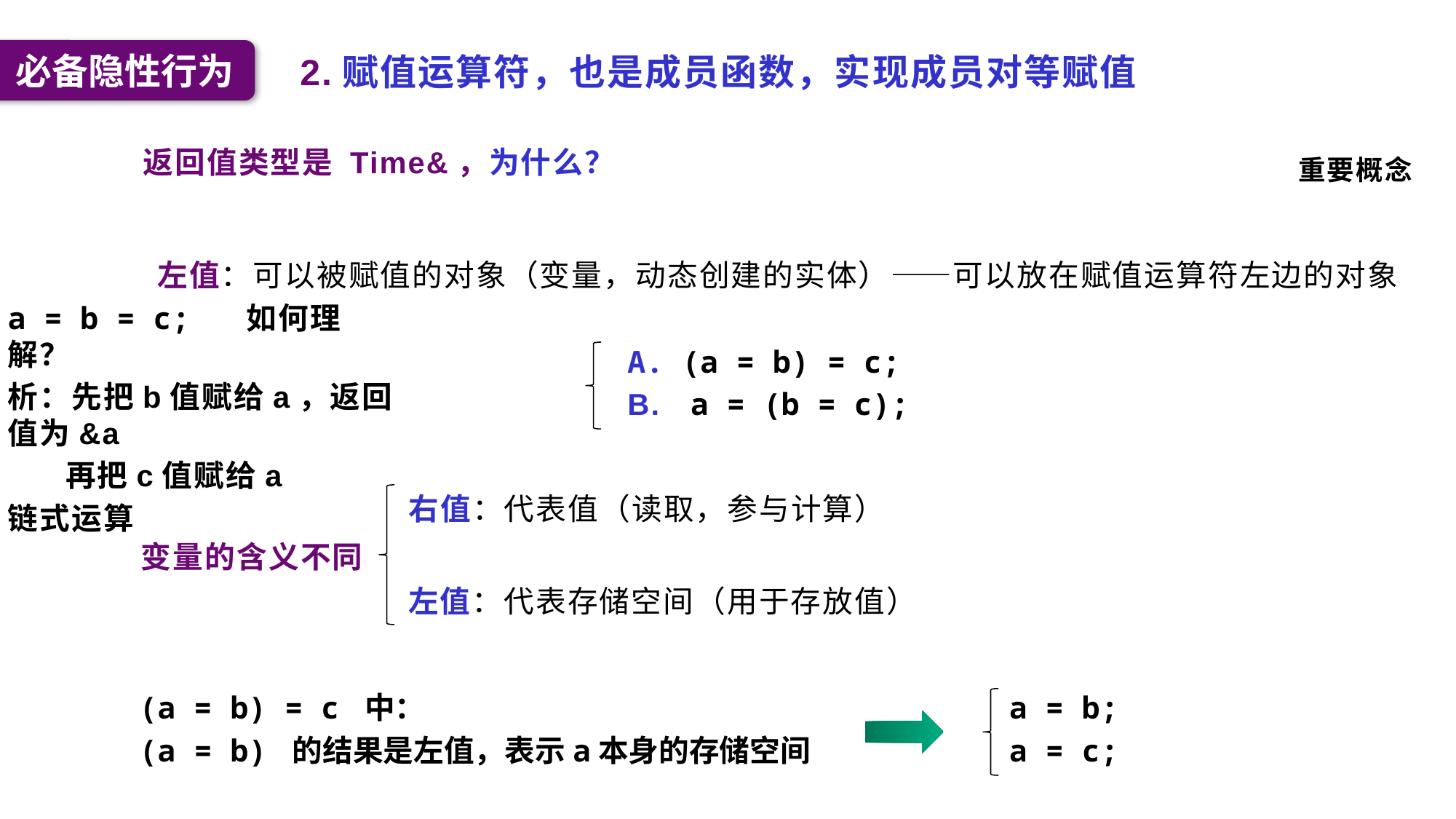

必备隐性行为
2.赋值运算符，也是成员函数，实现成员对等赋值
返回值类型是 Time&，为什么？
重要概念
左值：可以被赋值的对象（变量，动态创建的实体）——可以放在赋值运算符左边的对象
a = b = c;     如何理解？
析：先把b值赋给a，返回值为&a
      再把c值赋给a
链式运算

A. (a = b) = c;
B.   a = (b = c);

右值：代表值（读取，参与计算）
变量的含义不同
左值：代表存储空间（用于存放值）
a = b;
a = c;
(a = b) = c 中：
(a = b) 的结果是左值，表示a本身的存储空间

35